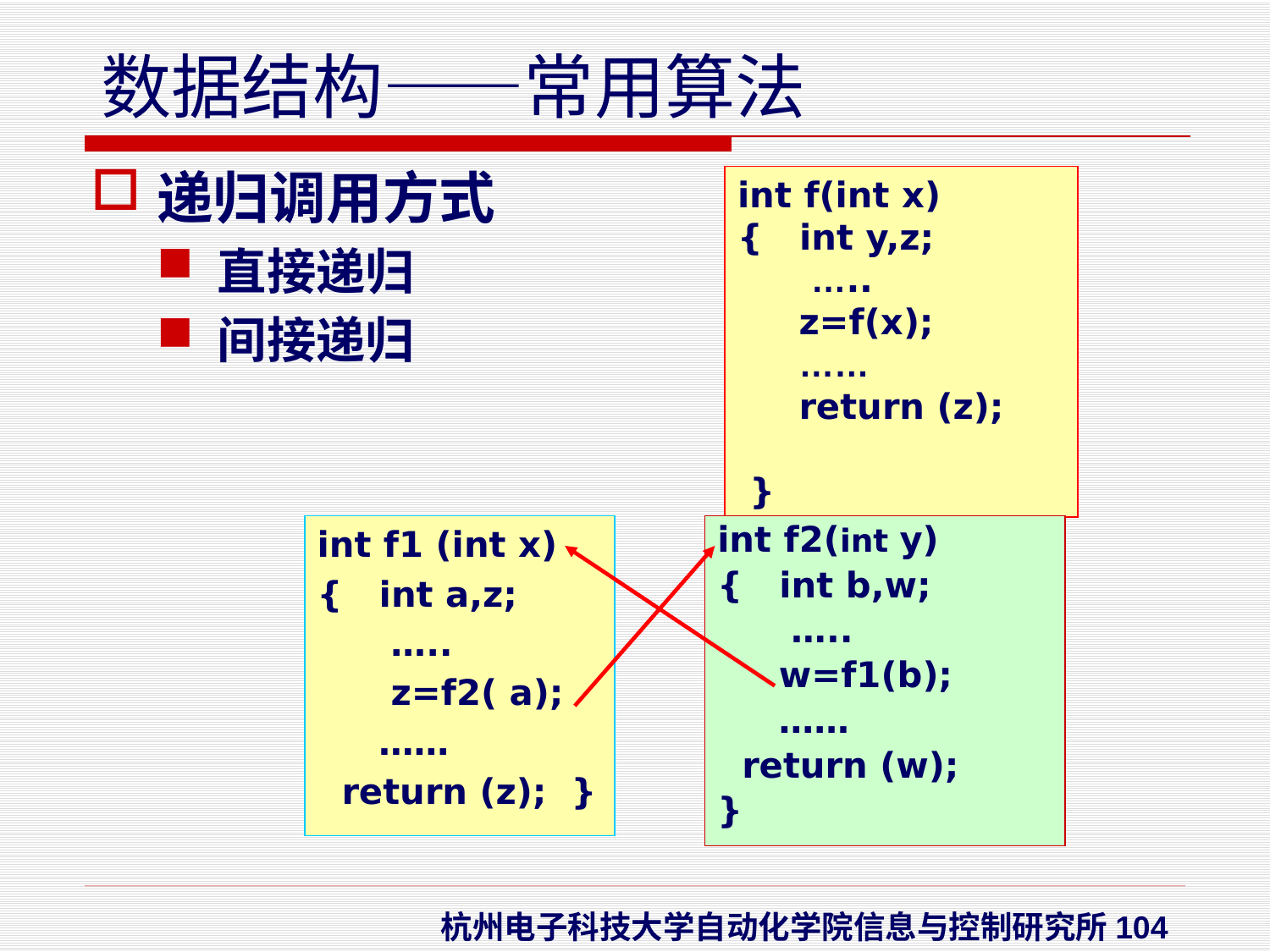

递归调用方式
直接递归
间接递归
int f(int x)
{   int y,z;
      …..
     z=f(x);
     ……
     return (z);
 }
int f1 (int x)
{   int a,z;
      …..
      z=f2( a);
     ……
  return (z);  }
int f2(int y)
{   int b,w;
      …..
     w=f1(b);
     ……
  return (w);
}